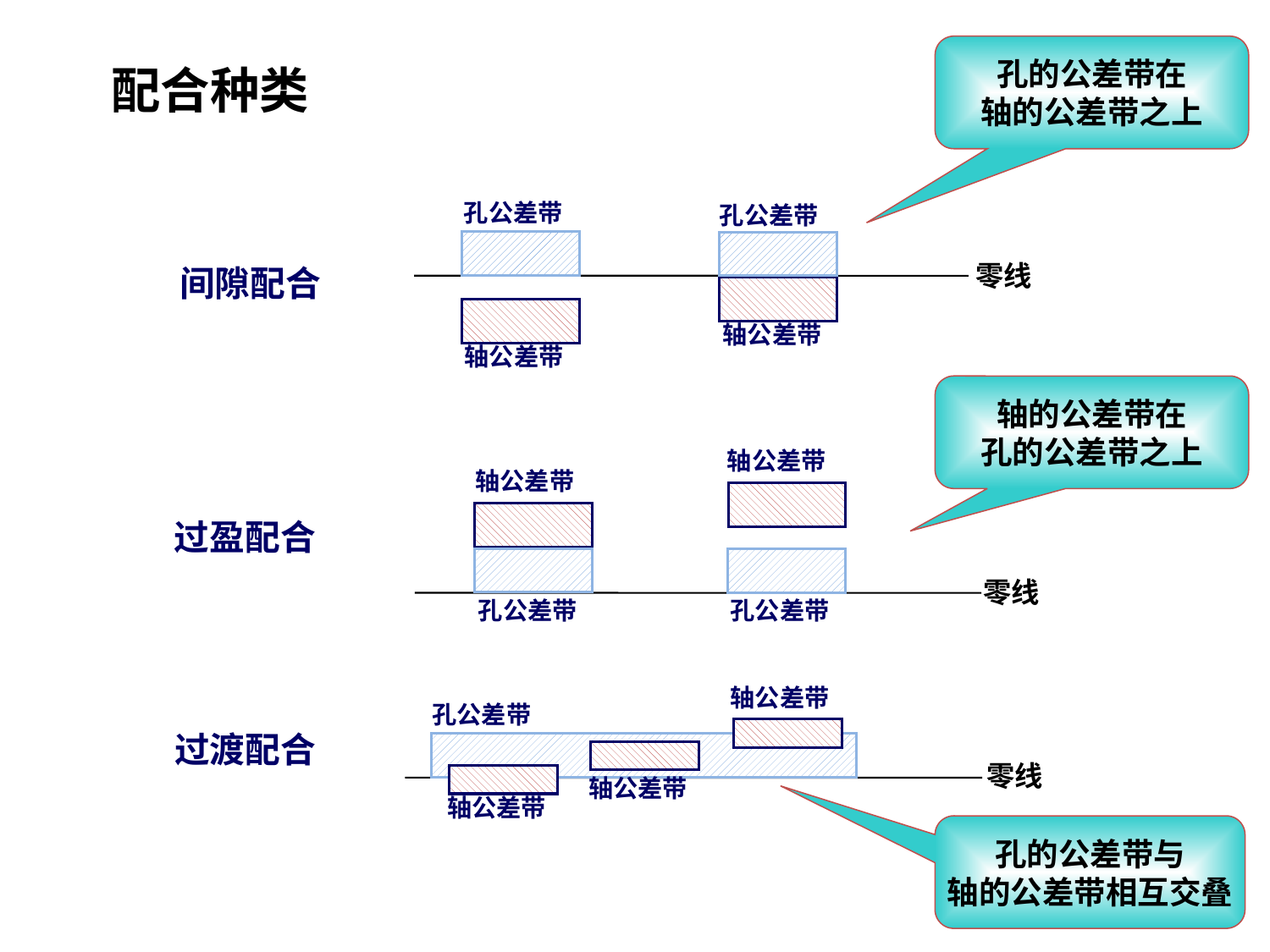

孔的公差带在
轴的公差带之上
配合种类
孔公差带
孔公差带

零线

轴公差带
轴公差带
间隙配合
轴的公差带在
孔的公差带之上
轴公差带
轴公差带

零线
孔公差带
孔公差带

过盈配合
轴公差带
孔公差带

零线

轴公差带

轴公差带
过渡配合
孔的公差带与
轴的公差带相互交叠